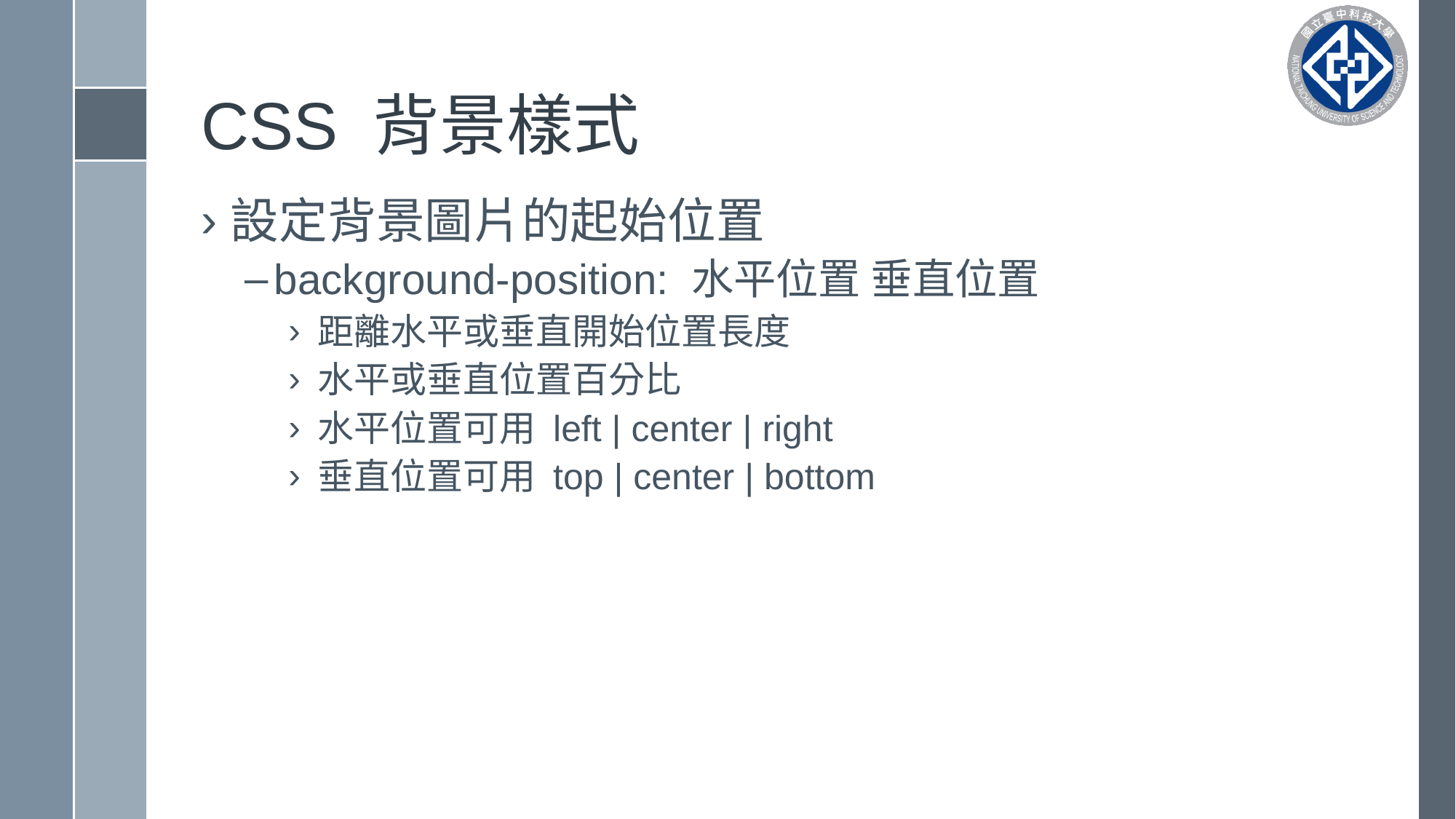

# CSS 背景樣式
設定背景圖片的起始位置
background-position: 水平位置 垂直位置
距離水平或垂直開始位置長度
水平或垂直位置百分比
水平位置可用 left | center | right
垂直位置可用 top | center | bottom